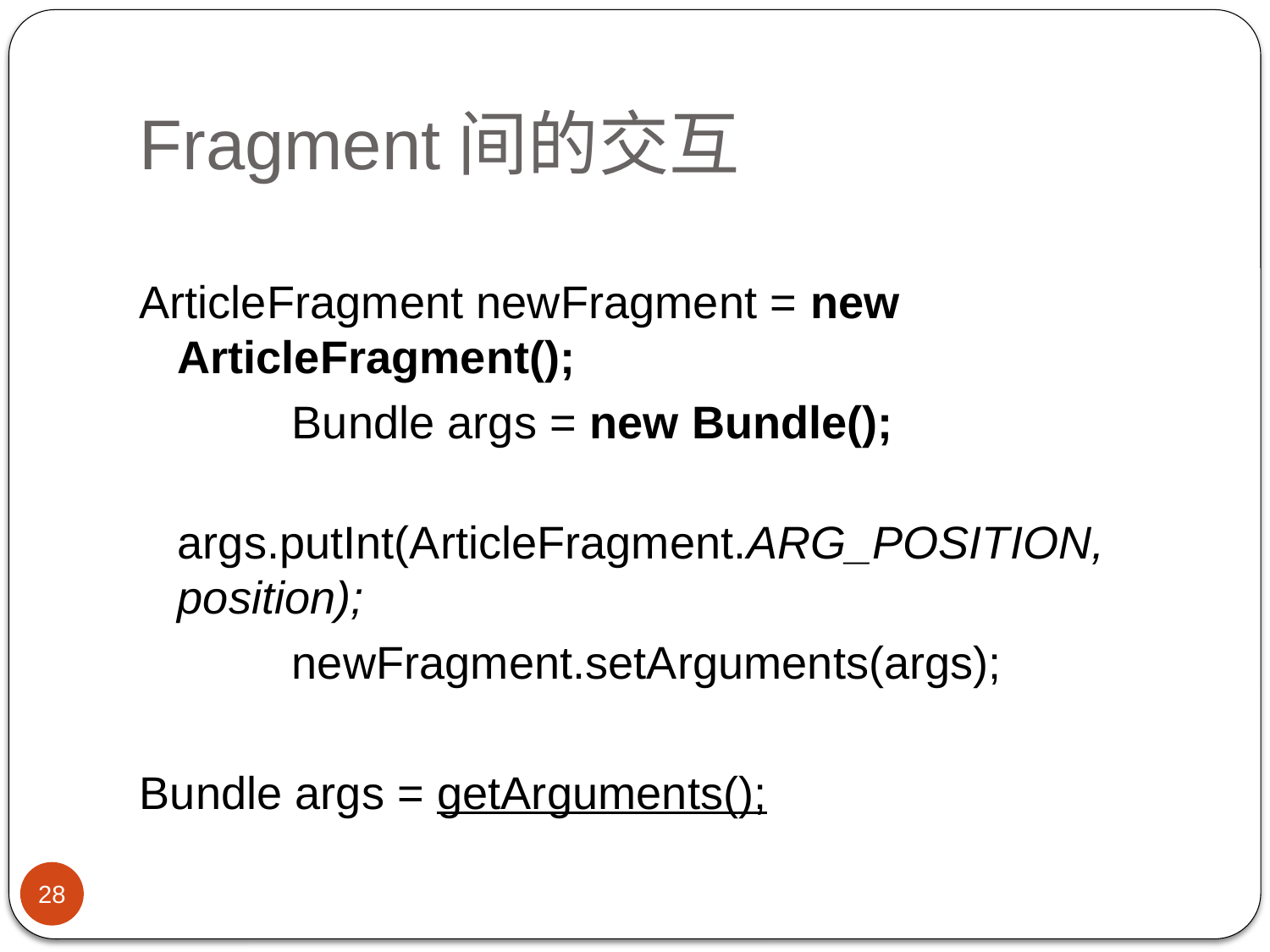

# Fragment间的交互

ArticleFragment newFragment = new ArticleFragment();
            Bundle args = new Bundle();
            args.putInt(ArticleFragment.ARG_POSITION, position);
            newFragment.setArguments(args);

Bundle args = getArguments();
28